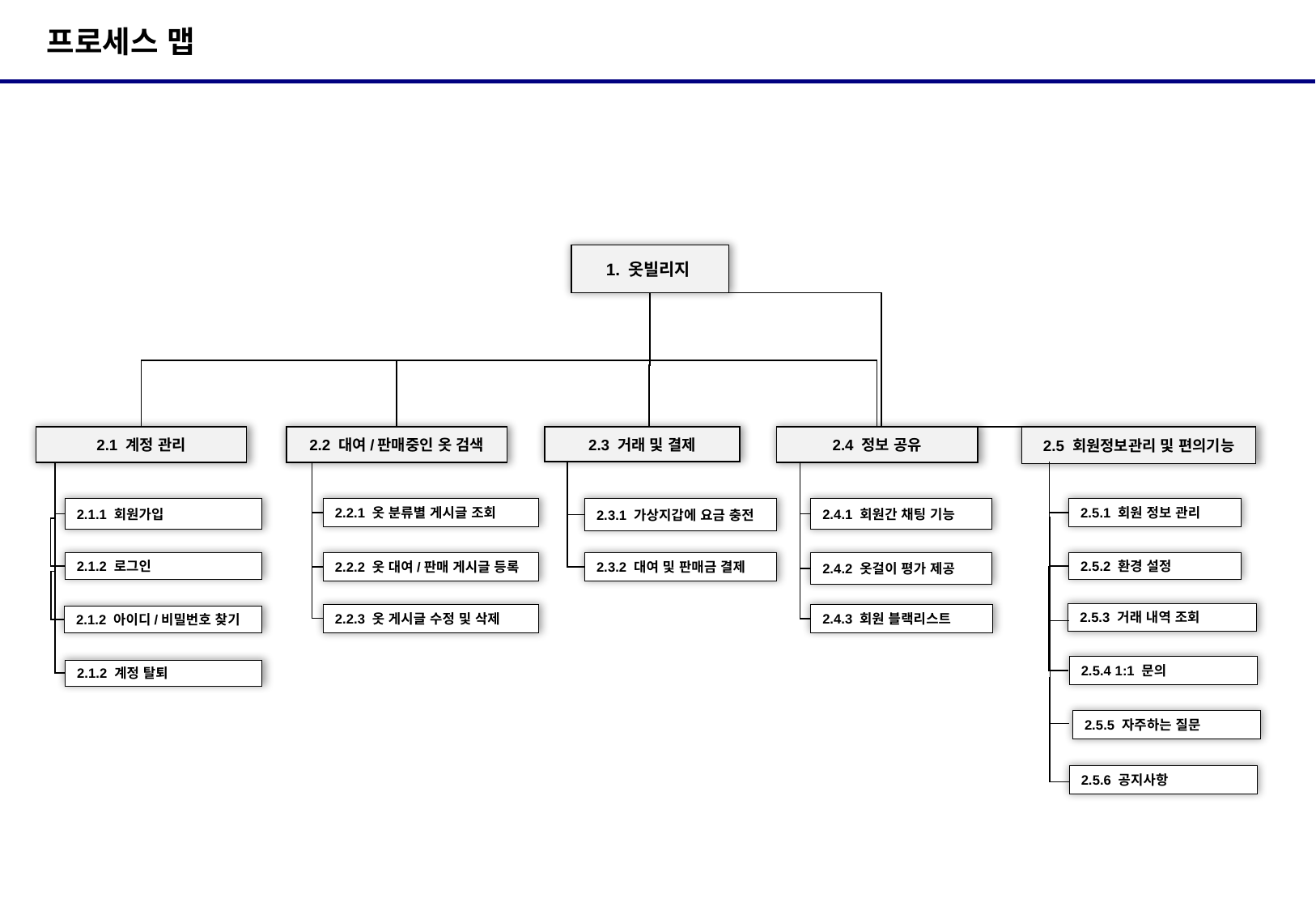

# 프로세스 맵
 1. 옷빌리지
2.5 회원정보관리 및 편의기능

2.1 계정 관리

2.2 대여/판매중인 옷 검색

2.3 거래 및 결제

2.4 정보 공유

2.2.1 옷 분류별 게시글 조회
2.3.1 가상지갑에 요금 충전
2.1.1 회원가입
2.4.1 회원간 채팅 기능
2.5.1 회원 정보 관리
2.3.2 대여 및 판매금 결제
2.1.2 로그인
2.2.2 옷 대여/판매 게시글 등록
2.4.2 옷걸이 평가 제공
2.5.2 환경 설정
2.5.3 거래 내역 조회
2.2.3 옷 게시글 수정 및 삭제
2.4.3 회원 블랙리스트
2.1.2 아이디/비밀번호 찾기
2.5.4 1:1 문의
2.1.2 계정 탈퇴
2.5.5 자주하는 질문
2.5.6 공지사항